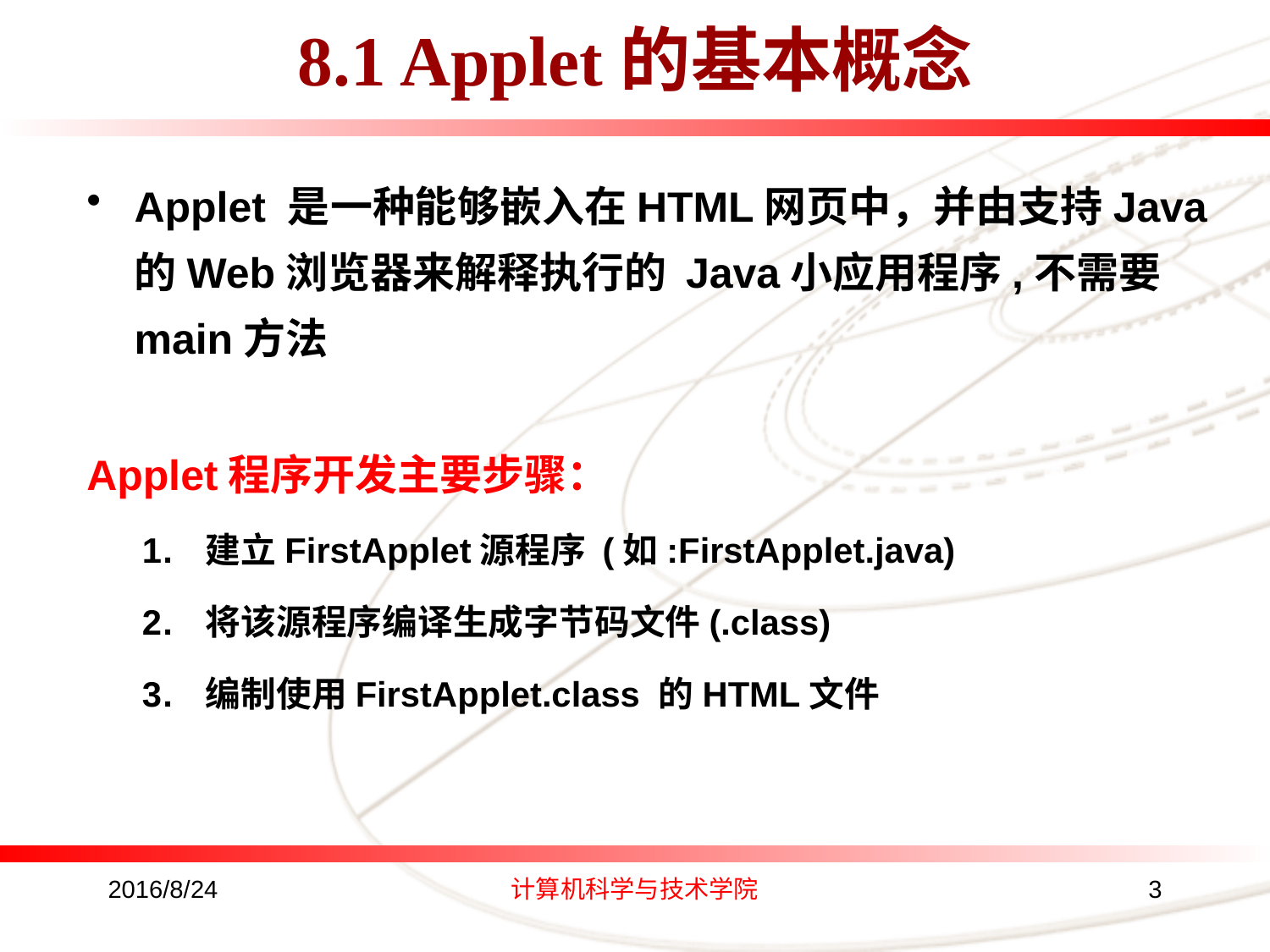

# 8.1 Applet的基本概念
Applet 是一种能够嵌入在HTML网页中，并由支持Java的Web浏览器来解释执行的 Java小应用程序,不需要main方法

Applet程序开发主要步骤：
建立FirstApplet源程序 (如:FirstApplet.java)
将该源程序编译生成字节码文件(.class)
编制使用FirstApplet.class 的HTML文件

2016/8/24
计算机科学与技术学院
3